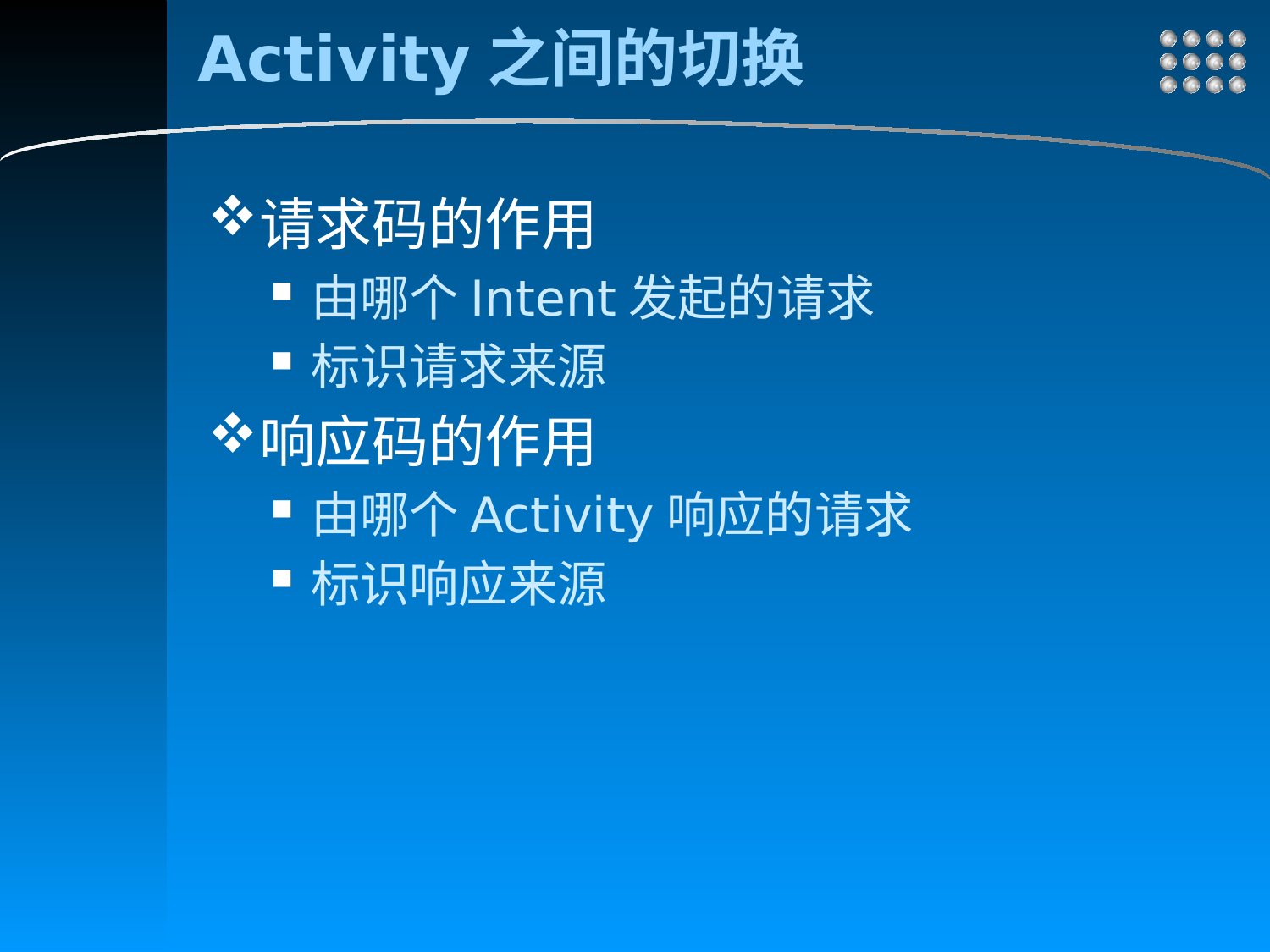

# Activity之间的切换
请求码的作用
由哪个Intent发起的请求
标识请求来源
响应码的作用
由哪个Activity响应的请求
标识响应来源